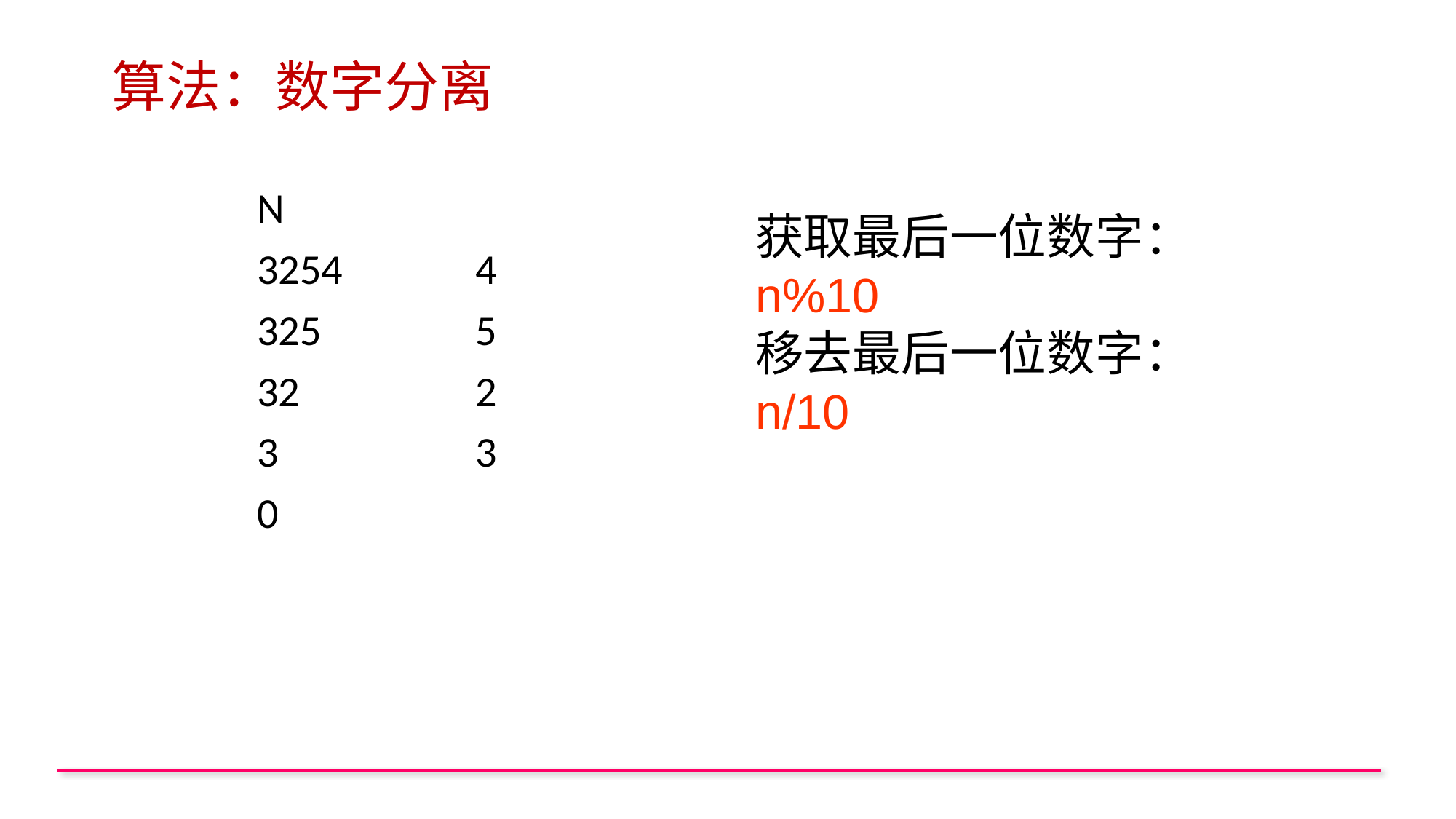

# 算法：数字分离
N
3254		4
325		5
32		2
3		3
0

获取最后一位数字：
n%10
移去最后一位数字：
n/10